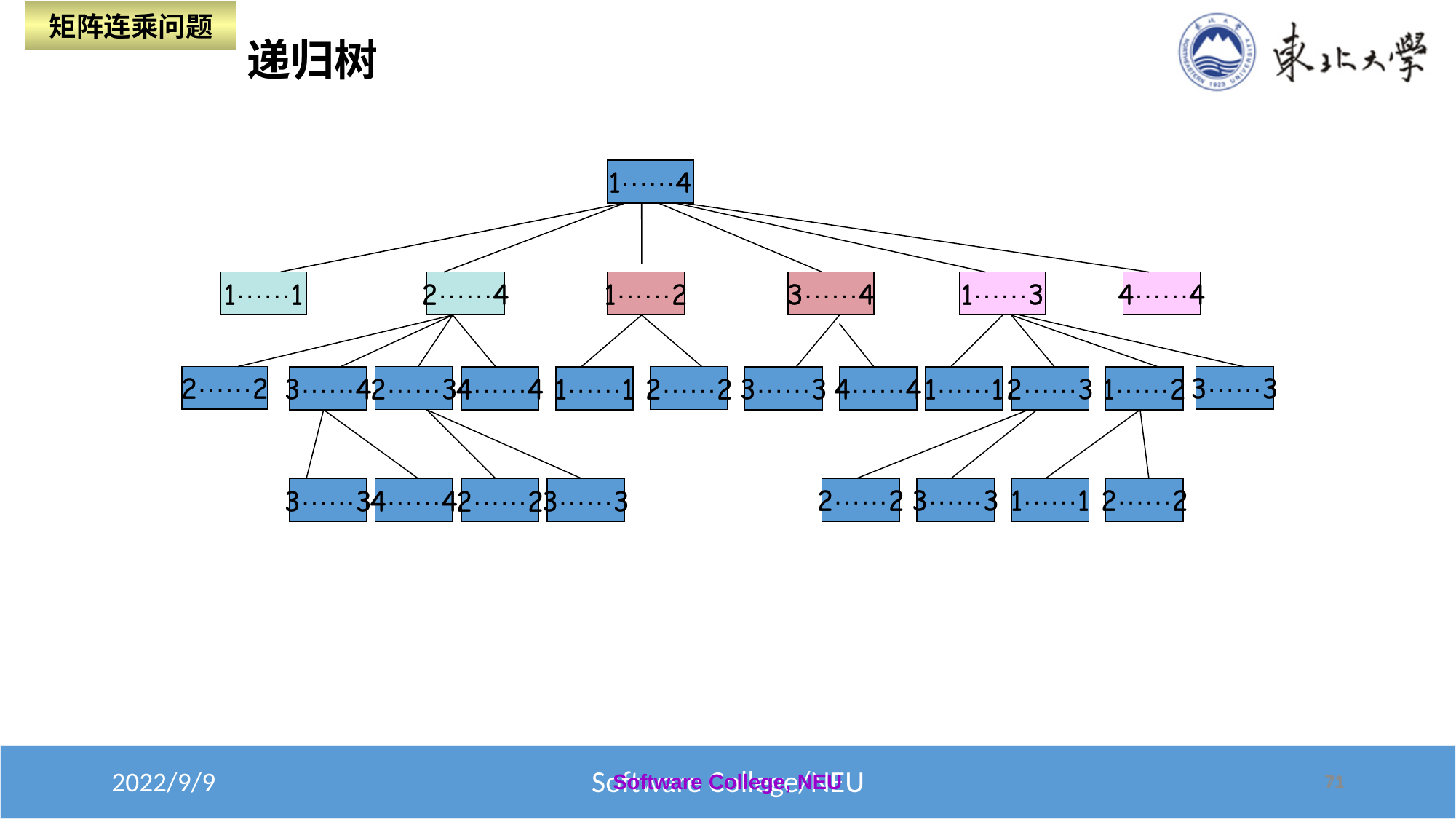

矩阵连乘问题
# 递归树
1······4

1······1
2······4
1······2
3······4
1······3
4······4

2······2
3······3
2······3
2······2
3······4
4······4
1······1
3······3
4······4
1······1
2······3
1······2

2······2
3······3
1······1
2······2
3······3
4······4
2······2
3······3
Software College, NEU
71